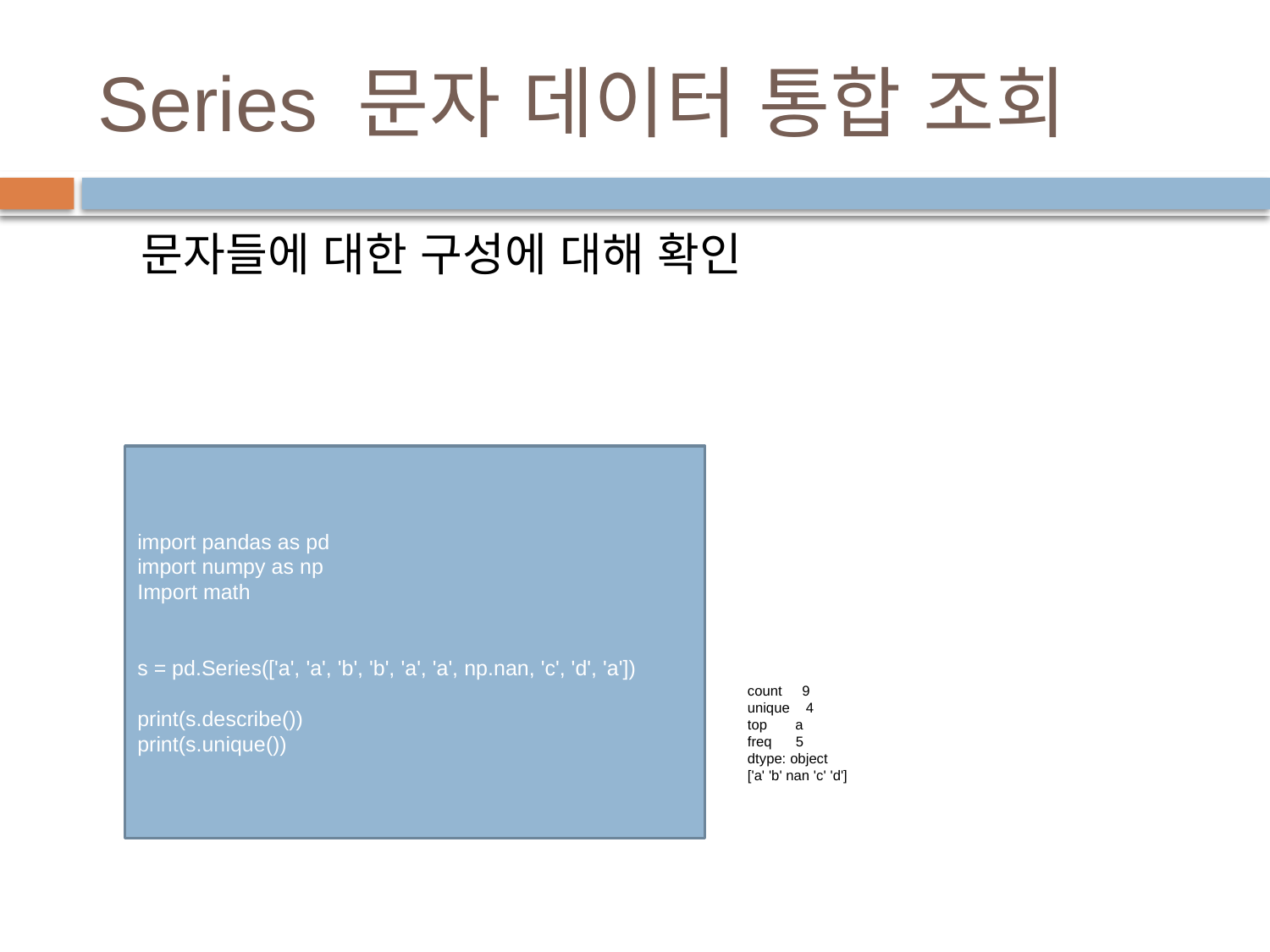

# Series 문자 데이터 통합 조회
문자들에 대한 구성에 대해 확인
import pandas as pd
import numpy as np
Import math

s = pd.Series(['a', 'a', 'b', 'b', 'a', 'a', np.nan, 'c', 'd', 'a'])

print(s.describe())
print(s.unique())
count     9
unique    4
top       a
freq      5
dtype: object
['a' 'b' nan 'c' 'd']